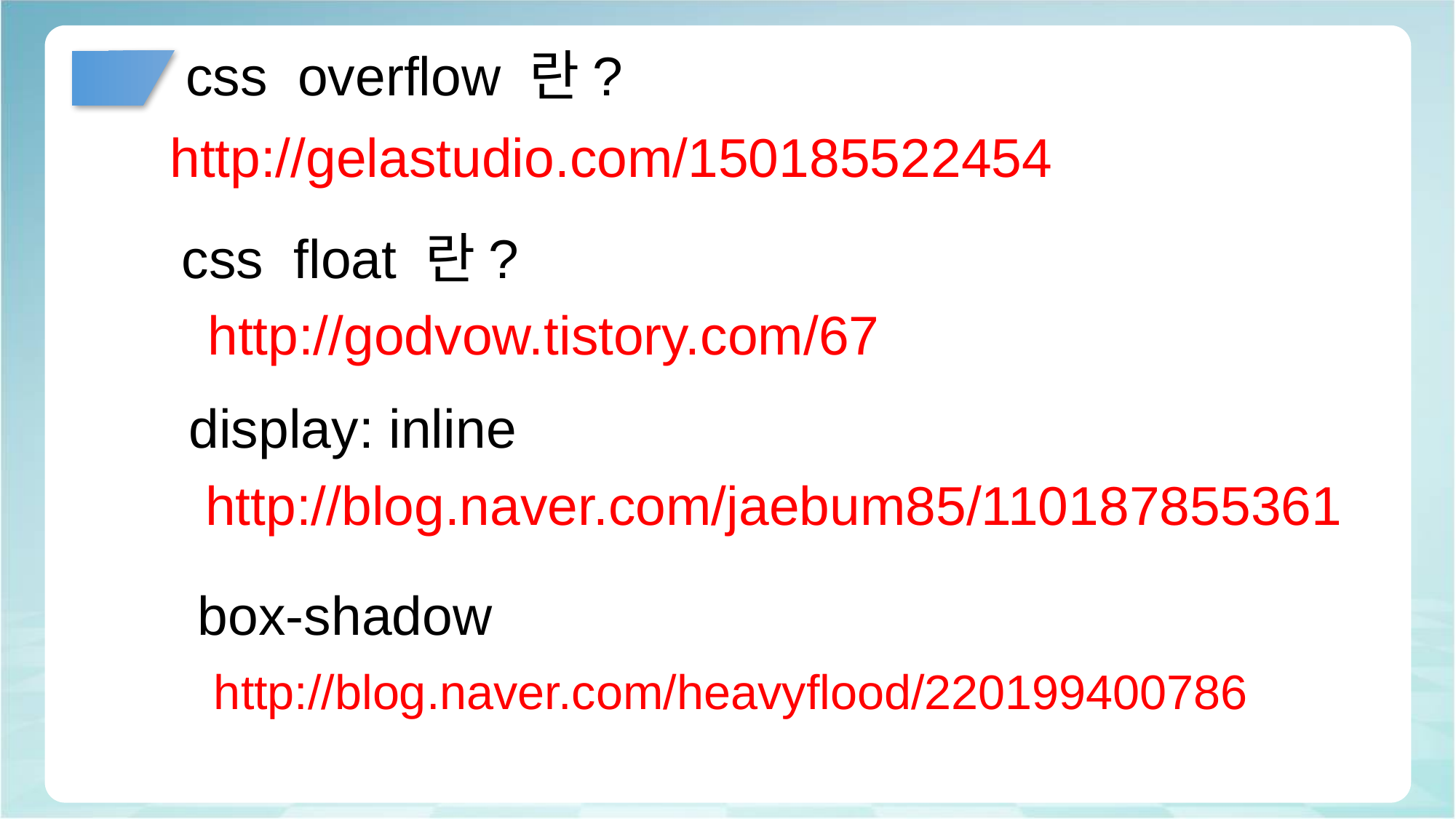

# css  overflow 란?
http://gelastudio.com/150185522454
css  float 란?
http://godvow.tistory.com/67
display: inline
http://blog.naver.com/jaebum85/110187855361
box-shadow
http://blog.naver.com/heavyflood/220199400786